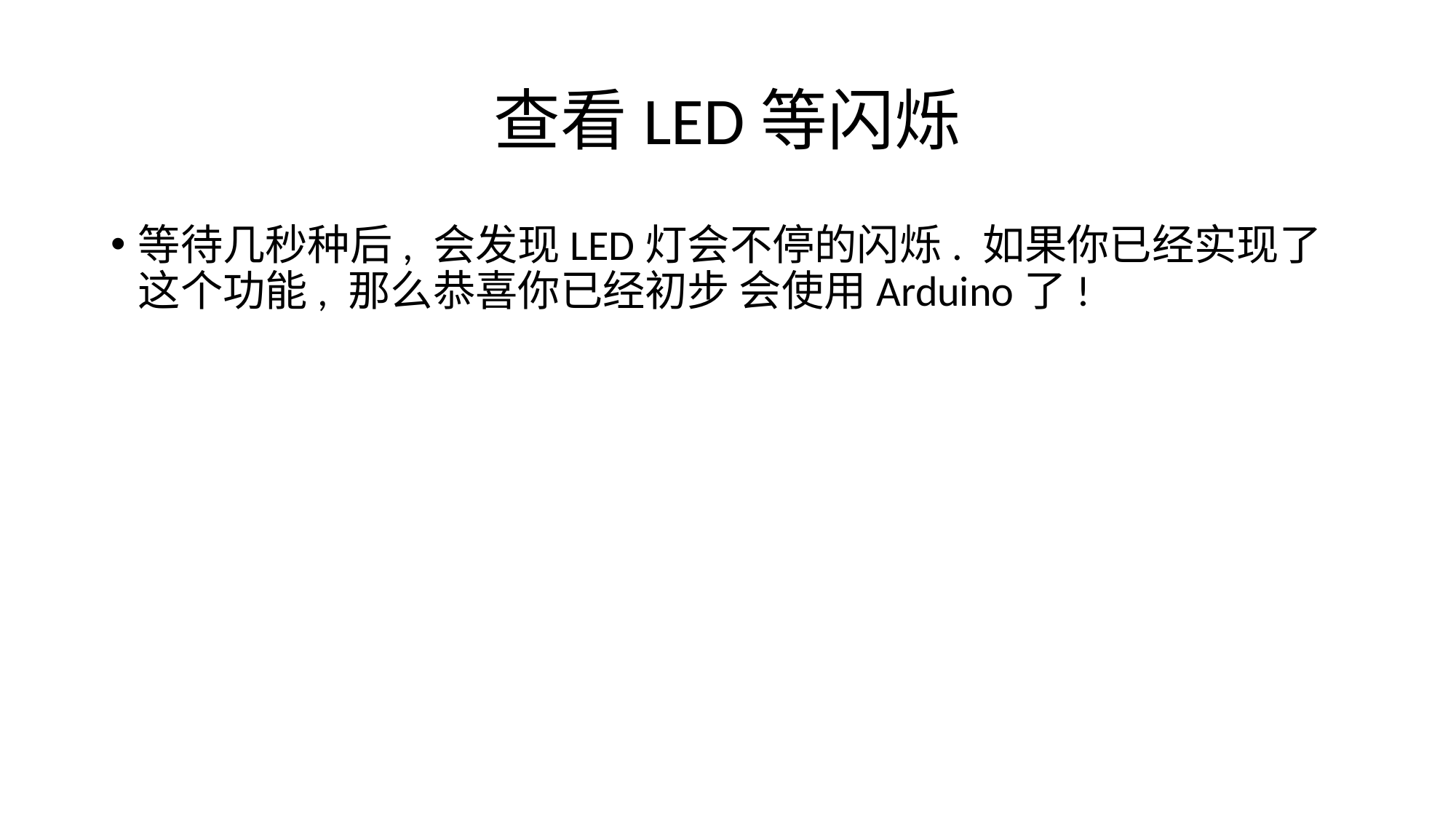

# 查看LED等闪烁
等待几秒种后, 会发现LED灯会不停的闪烁. 如果你已经实现了这个功能, 那么恭喜你已经初步 会使用Arduino了!